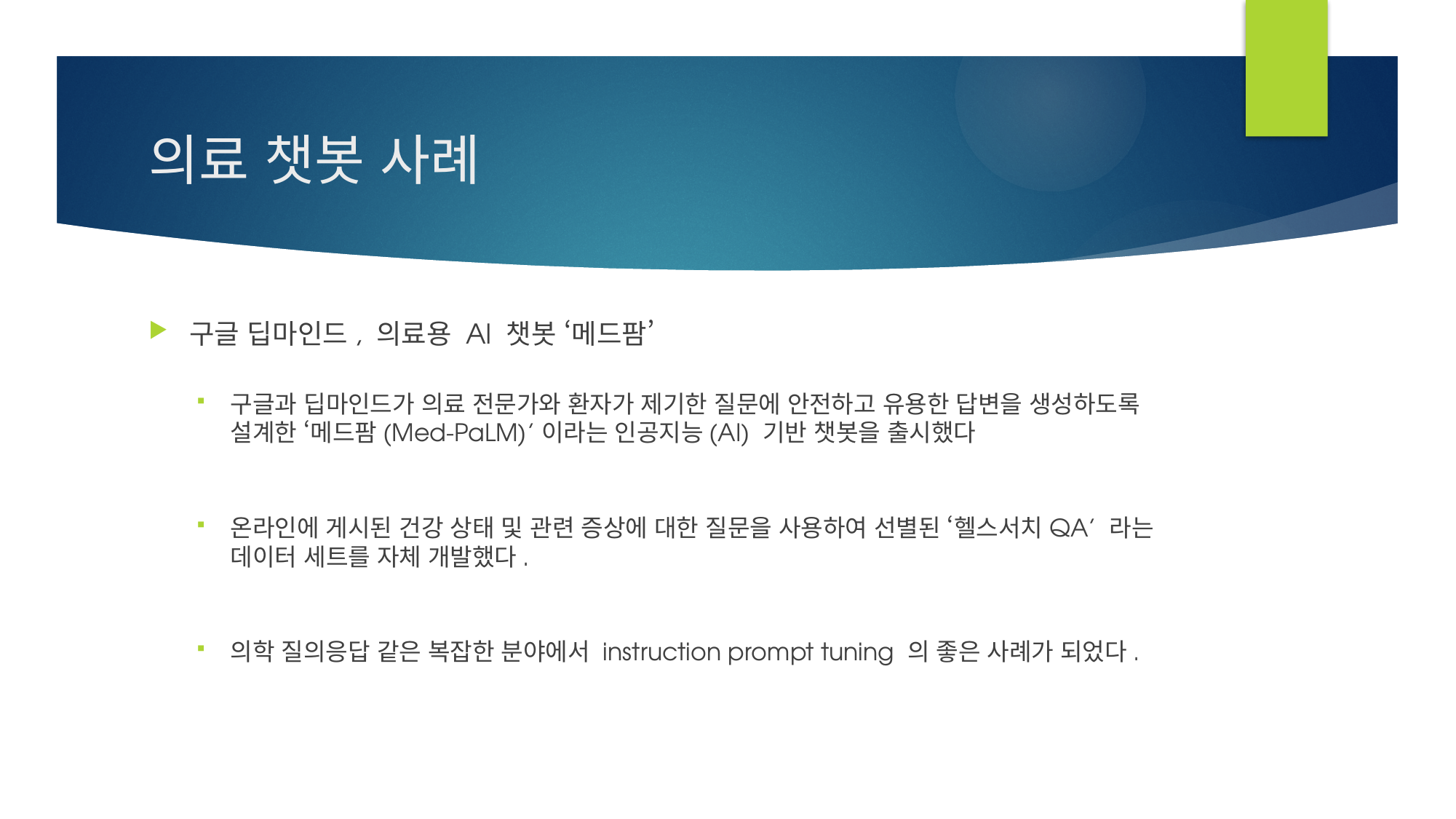

# 의료 챗봇 사례
구글 딥마인드, 의료용 AI 챗봇 ‘메드팜’

구글과 딥마인드가 의료 전문가와 환자가 제기한 질문에 안전하고 유용한 답변을 생성하도록 설계한 ‘메드팜(Med-PaLM)’이라는 인공지능(AI) 기반 챗봇을 출시했다

온라인에 게시된 건강 상태 및 관련 증상에 대한 질문을 사용하여 선별된 ‘헬스서치QA’ 라는 데이터 세트를 자체 개발했다.

의학 질의응답 같은 복잡한 분야에서 instruction prompt tuning 의 좋은 사례가 되었다.